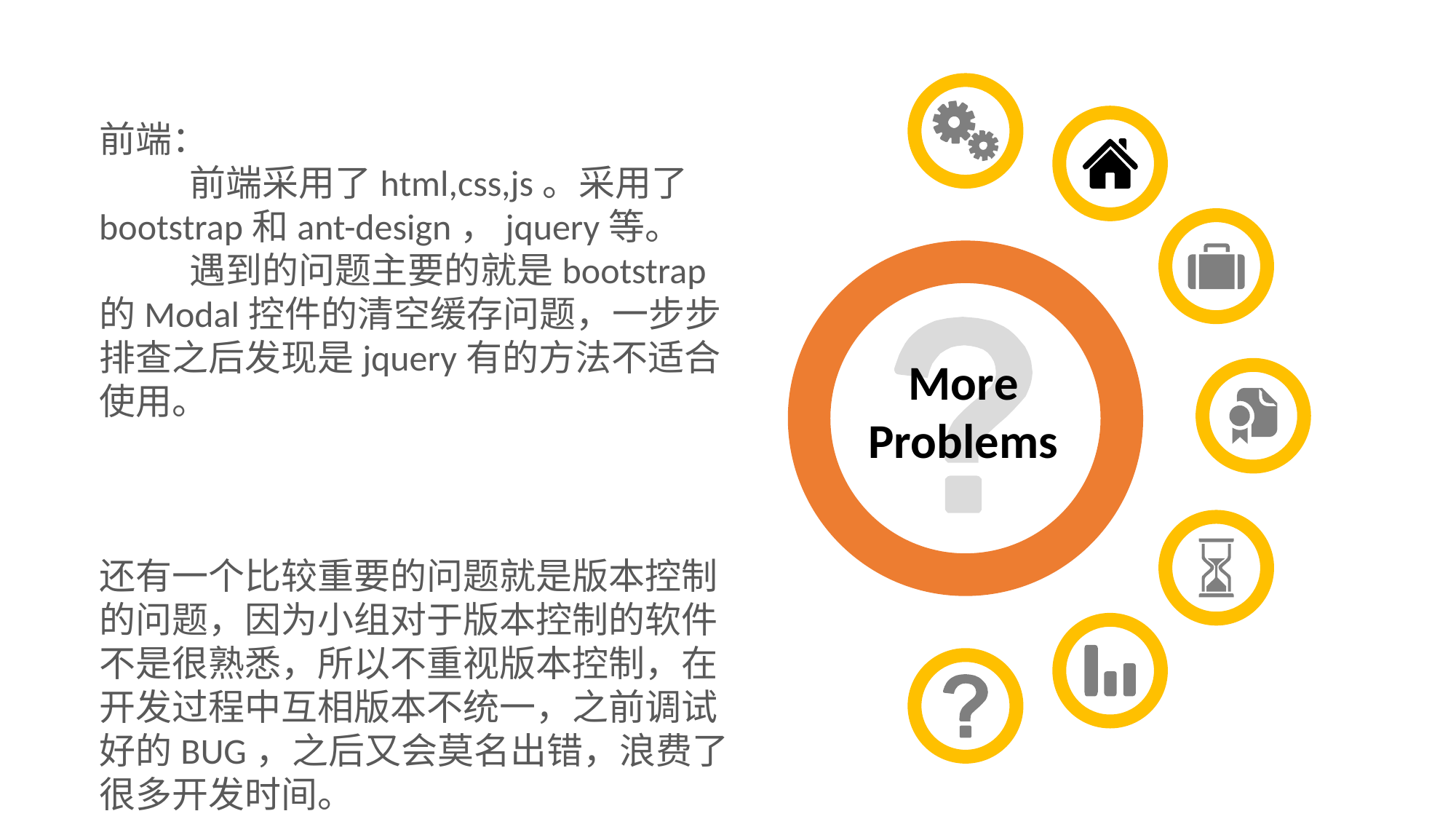

More Problems

前端：
          前端采用了html,css,js。采用了bootstrap和ant-design，jquery等。
          遇到的问题主要的就是bootstrap的Modal控件的清空缓存问题，一步步排查之后发现是jquery有的方法不适合使用。

还有一个比较重要的问题就是版本控制的问题，因为小组对于版本控制的软件不是很熟悉，所以不重视版本控制，在开发过程中互相版本不统一，之前调试好的BUG，之后又会莫名出错，浪费了很多开发时间。